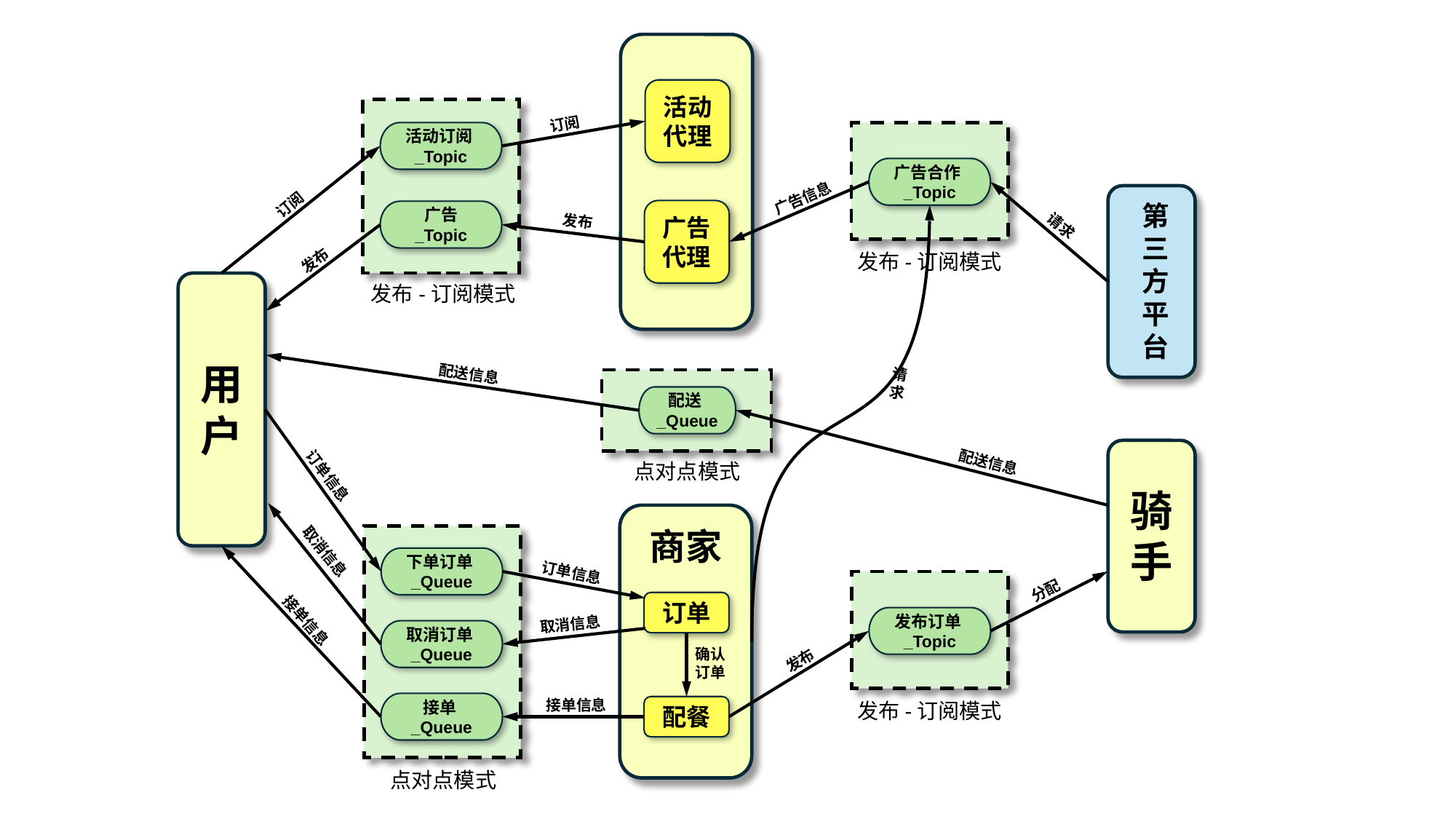

活动代理
广告代理

活动订阅_Topic
广告
_Topic
发布-订阅模式
订阅

广告合作_Topic
发布-订阅模式
订阅
广告信息
请求

第
三
方
平
台
请求
发布
发布

用户
配送信息

配送_Queue
点对点模式
订单信息
配送信息

骑手
取消信息

商家
订单
配餐

下单订单_Queue
取消订单_Queue
接单_Queue
点对点模式
接单信息
订单信息

发布订单_Topic
发布-订阅模式
分配
取消信息
发布
确认订单
接单信息